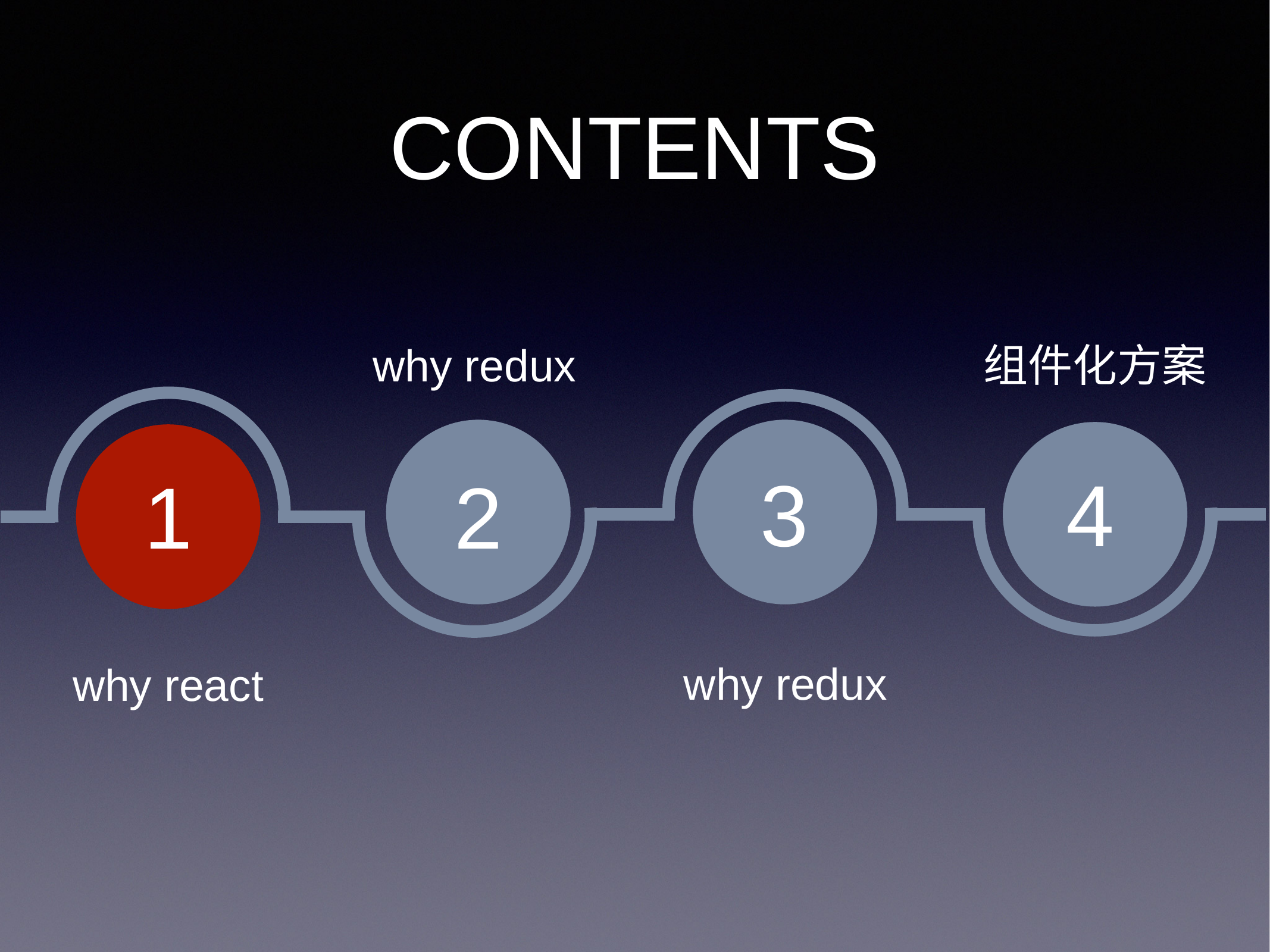

CONTENTS
组件化方案
why redux

3
4
1
2

why redux
why react
5